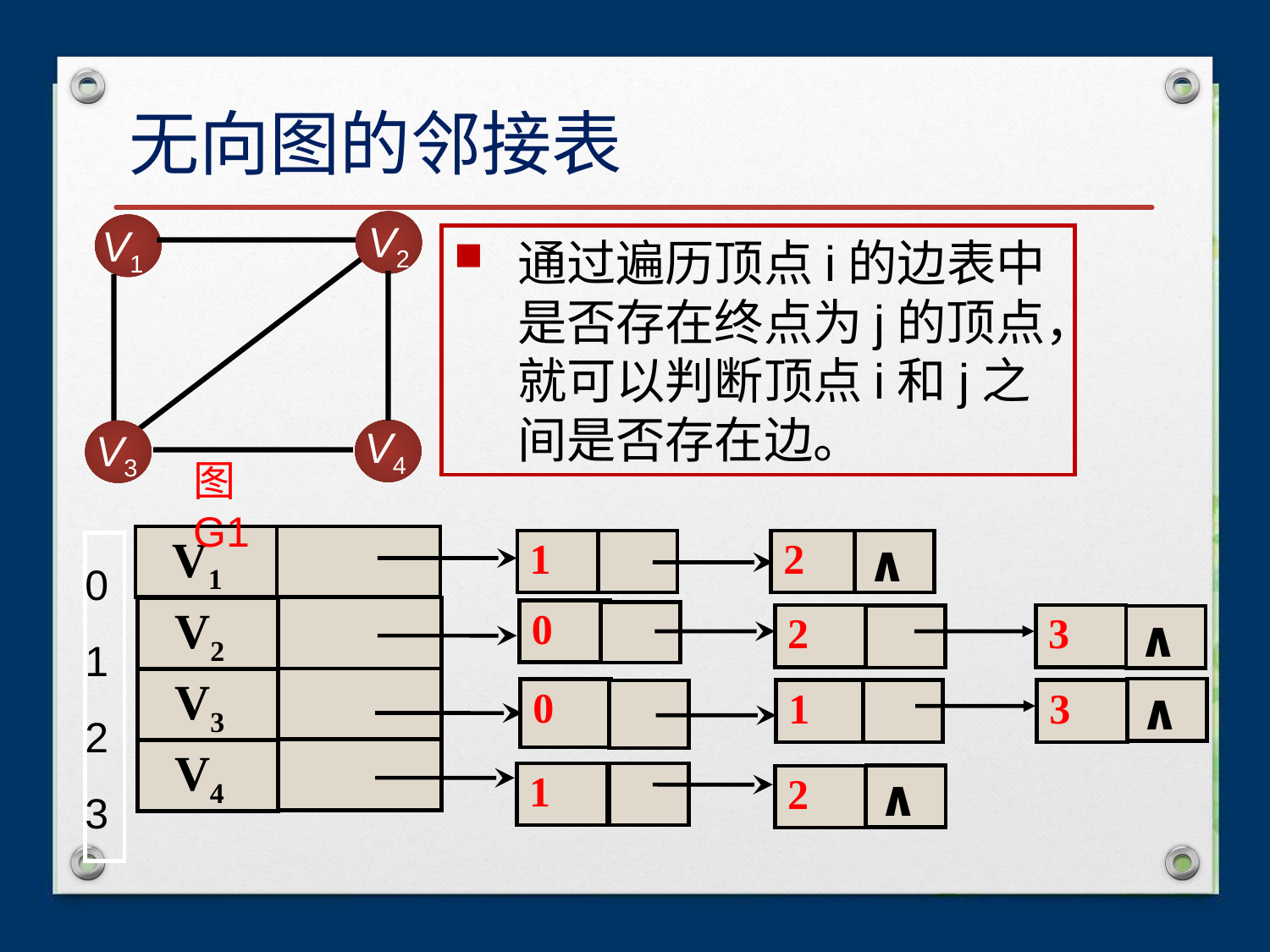

# 无向图的邻接表

V2

V1

V4

V3

通过遍历顶点i的边表中是否存在终点为j的顶点，就可以判断顶点i和j之间是否存在边。
图G1
  V1

1

2
∧
0
1
2
3

  V2
0

2
3

∧

  V3
0

  V4
1

∧
2

∧
1
3